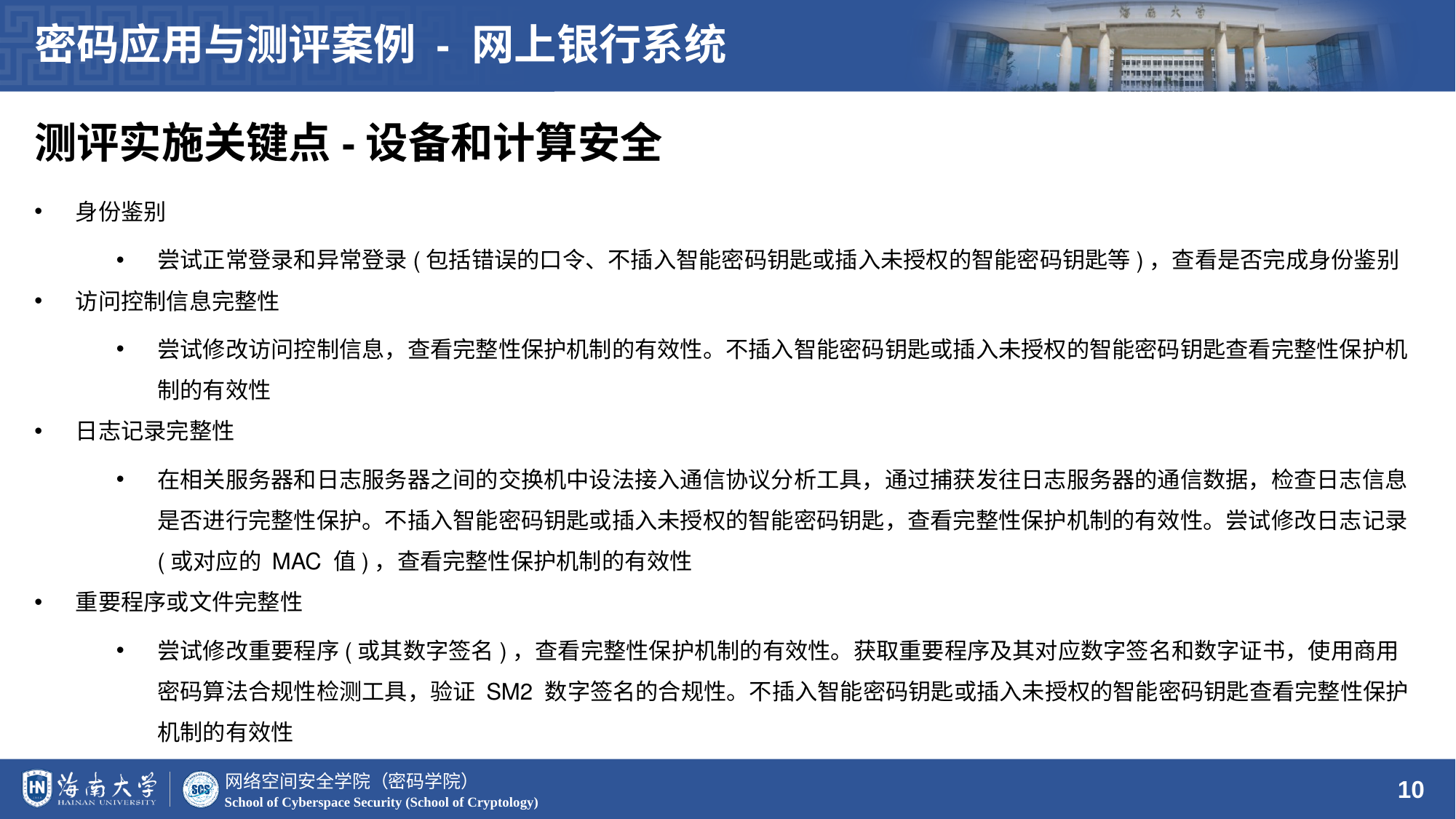

密码应用与测评案例 - 网上银行系统
测评实施关键点-设备和计算安全
身份鉴别
尝试正常登录和异常登录(包括错误的口令、不插入智能密码钥匙或插入未授权的智能密码钥匙等)，查看是否完成身份鉴别
访问控制信息完整性
尝试修改访问控制信息，查看完整性保护机制的有效性。不插入智能密码钥匙或插入未授权的智能密码钥匙查看完整性保护机制的有效性
日志记录完整性
在相关服务器和日志服务器之间的交换机中设法接入通信协议分析工具，通过捕获发往日志服务器的通信数据，检查日志信息是否进行完整性保护。不插入智能密码钥匙或插入未授权的智能密码钥匙，查看完整性保护机制的有效性。尝试修改日志记录(或对应的 MAC 值)，查看完整性保护机制的有效性
重要程序或文件完整性
尝试修改重要程序(或其数字签名)，查看完整性保护机制的有效性。获取重要程序及其对应数字签名和数字证书，使用商用密码算法合规性检测工具，验证 SM2 数字签名的合规性。不插入智能密码钥匙或插入未授权的智能密码钥匙查看完整性保护机制的有效性
10